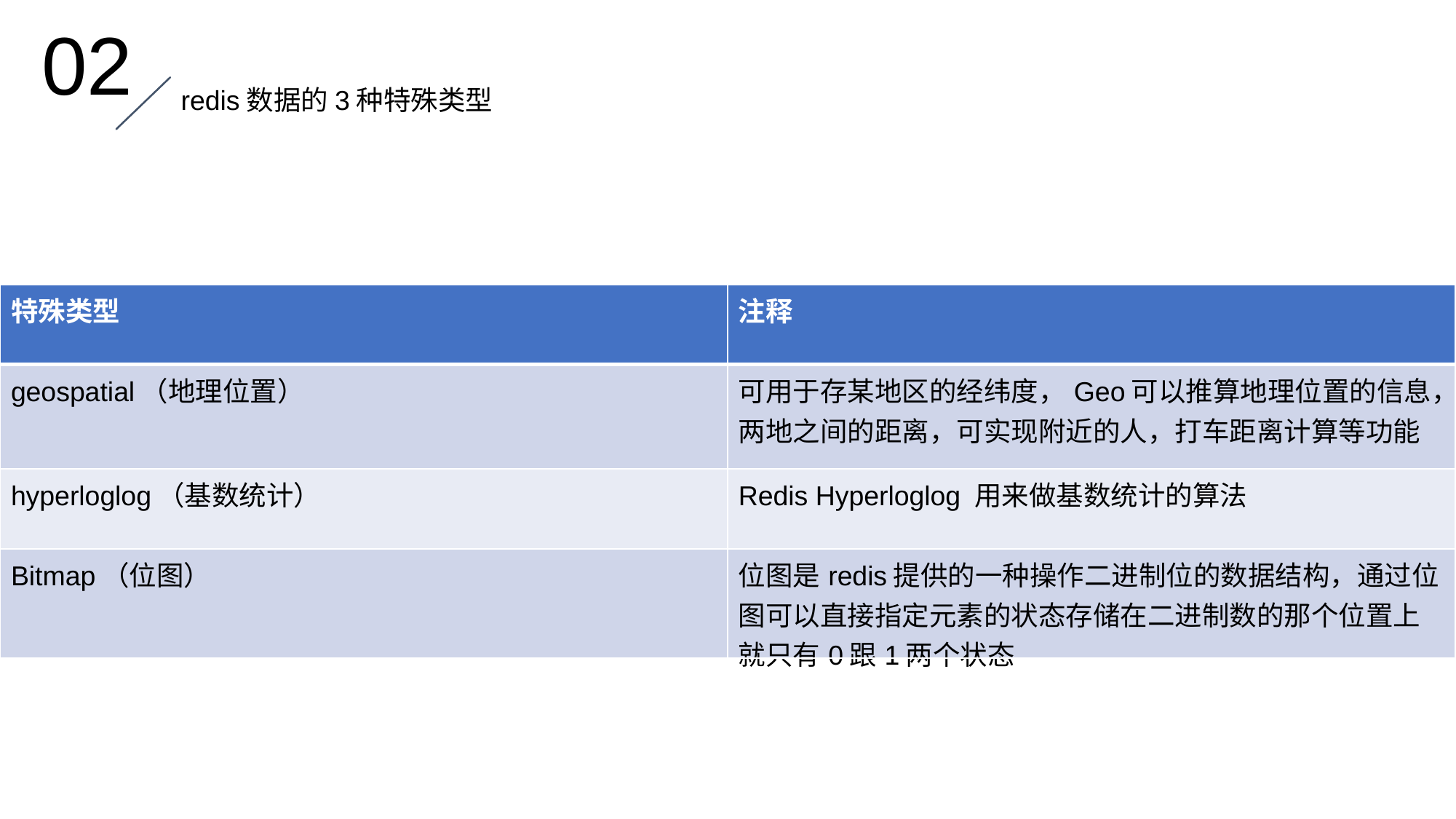

02
redis数据的3种特殊类型
| 特殊类型 | 注释 |
| --- | --- |
| geospatial（地理位置） | 可用于存某地区的经纬度，Geo可以推算地理位置的信息，两地之间的距离，可实现附近的人，打车距离计算等功能 |
| hyperloglog（基数统计） | Redis Hyperloglog 用来做基数统计的算法 |
| Bitmap（位图） | 位图是redis提供的一种操作二进制位的数据结构，通过位图可以直接指定元素的状态存储在二进制数的那个位置上 就只有0跟1两个状态 |